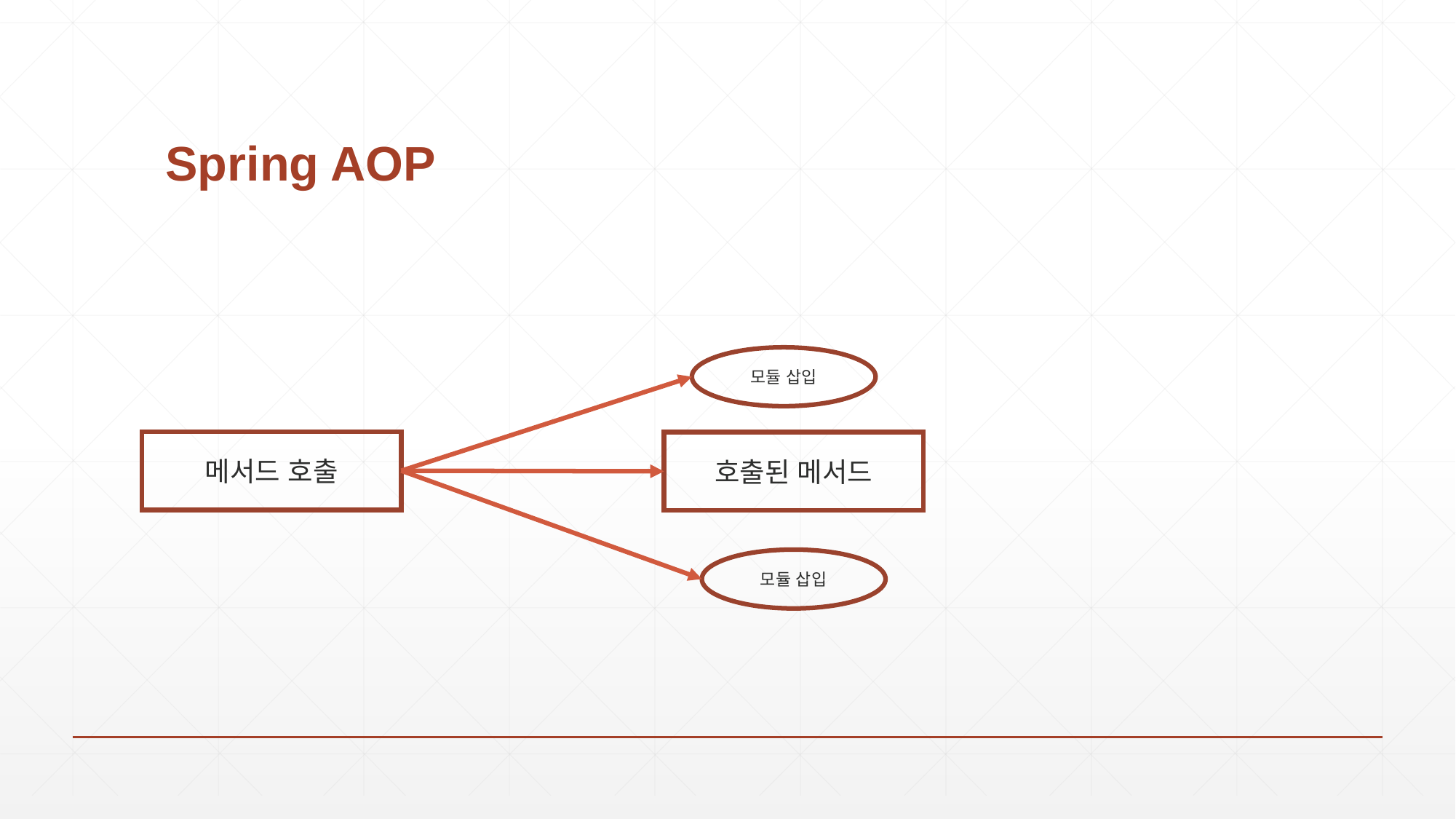

# Spring AOP
모듈 삽입
메서드 호출
호출된 메서드
모듈 삽입